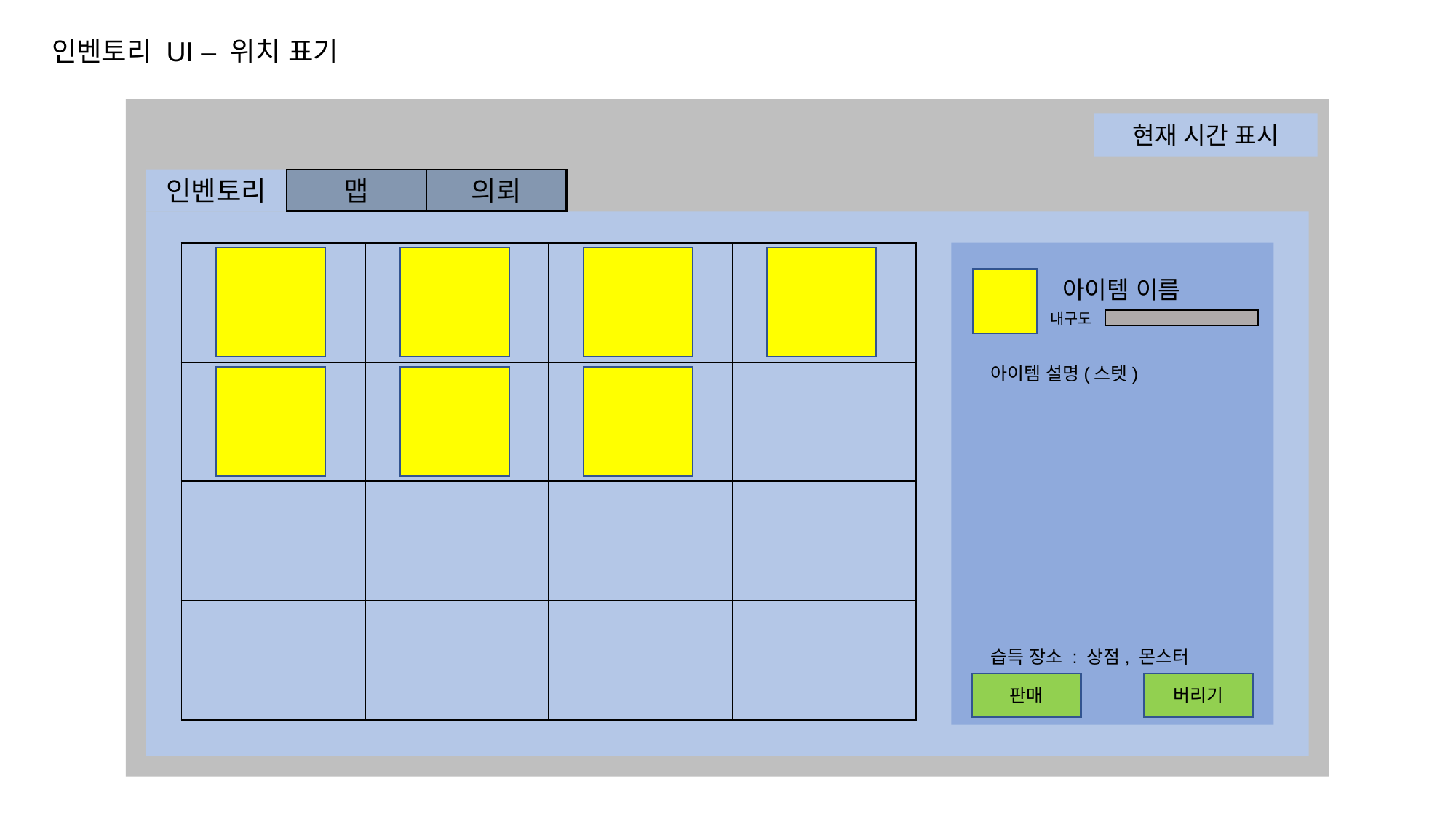

인벤토리 UI – 위치 표기

현재 시간 표시
의뢰
인벤토리
맵

|  |  |  |  |
| --- | --- | --- | --- |
|  |  |  |  |
|  |  |  |  |
|  |  |  |  |

아이템 이름
내구도

아이템 설명(스텟)

습득 장소 : 상점, 몬스터

버리기
판매